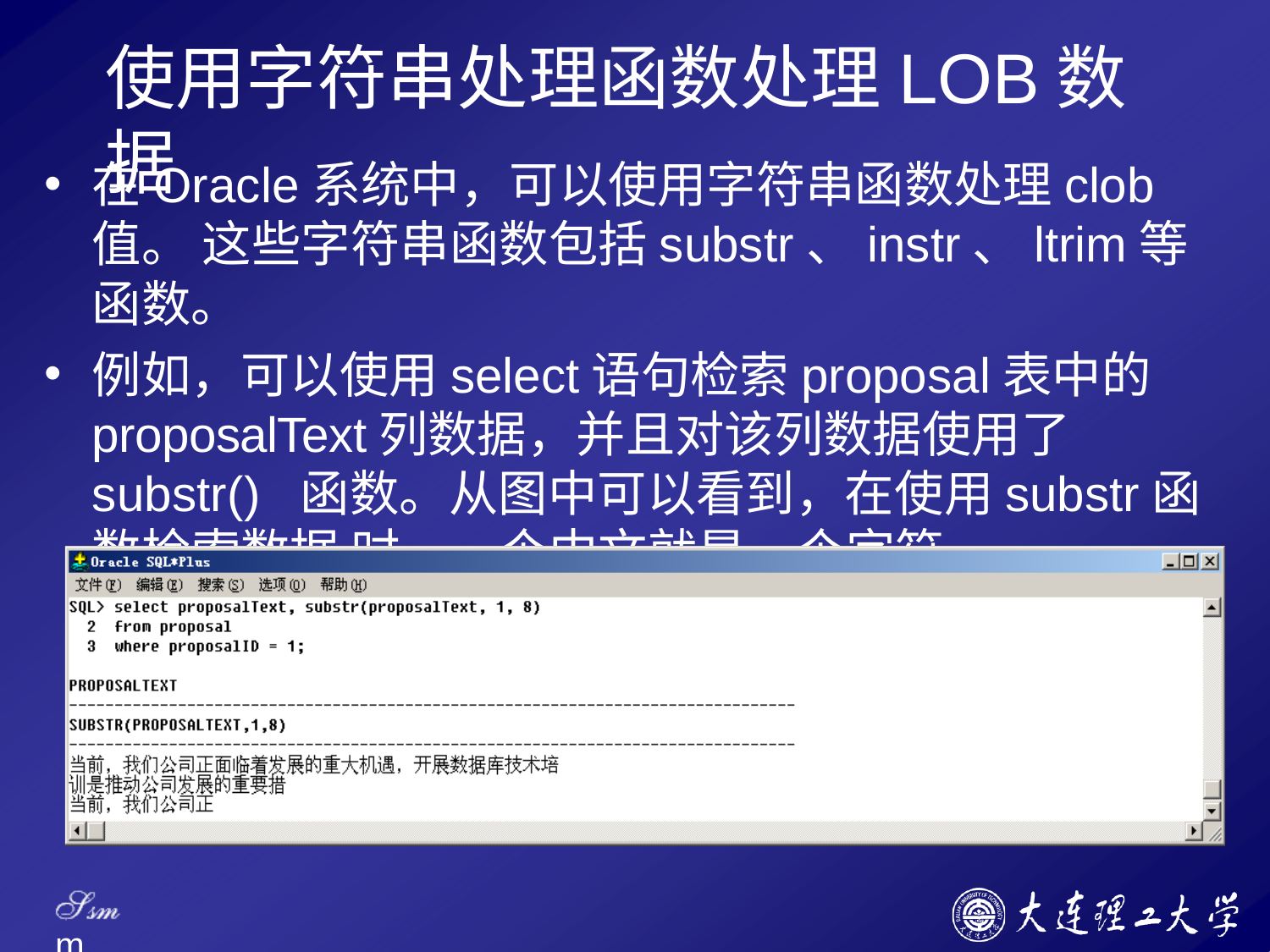

# 使用字符串处理函数处理LOB数据
在Oracle系统中，可以使用字符串函数处理clob值。 这些字符串函数包括substr、instr、ltrim等函数。
例如，可以使用select语句检索proposal表中的 proposalText列数据，并且对该列数据使用了substr()  函数。从图中可以看到，在使用substr函数检索数据 时，一个中文就是一个字符。

Ssm